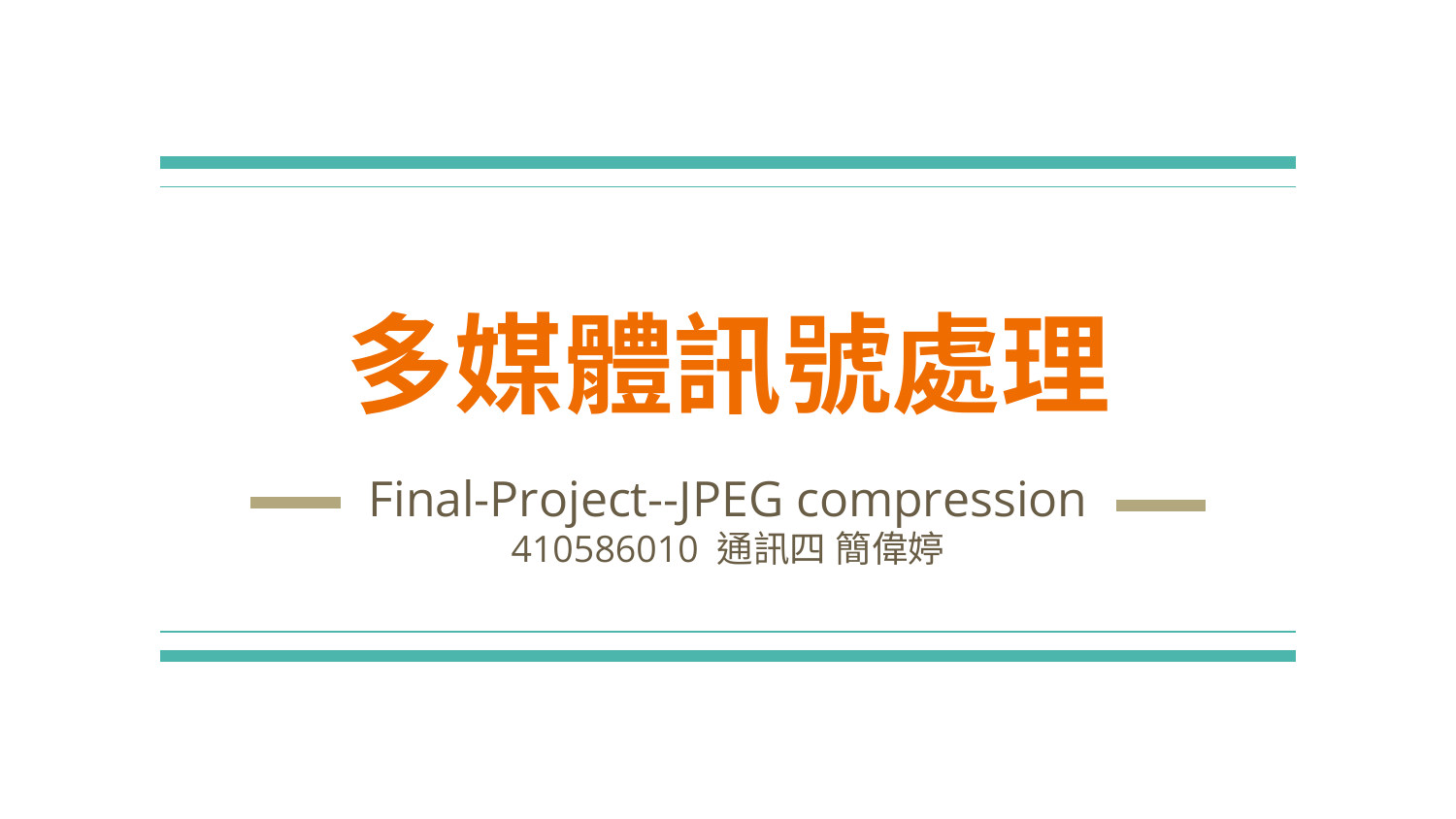

# 多媒體訊號處理
Final-Project--JPEG compression
410586010 通訊四 簡偉婷